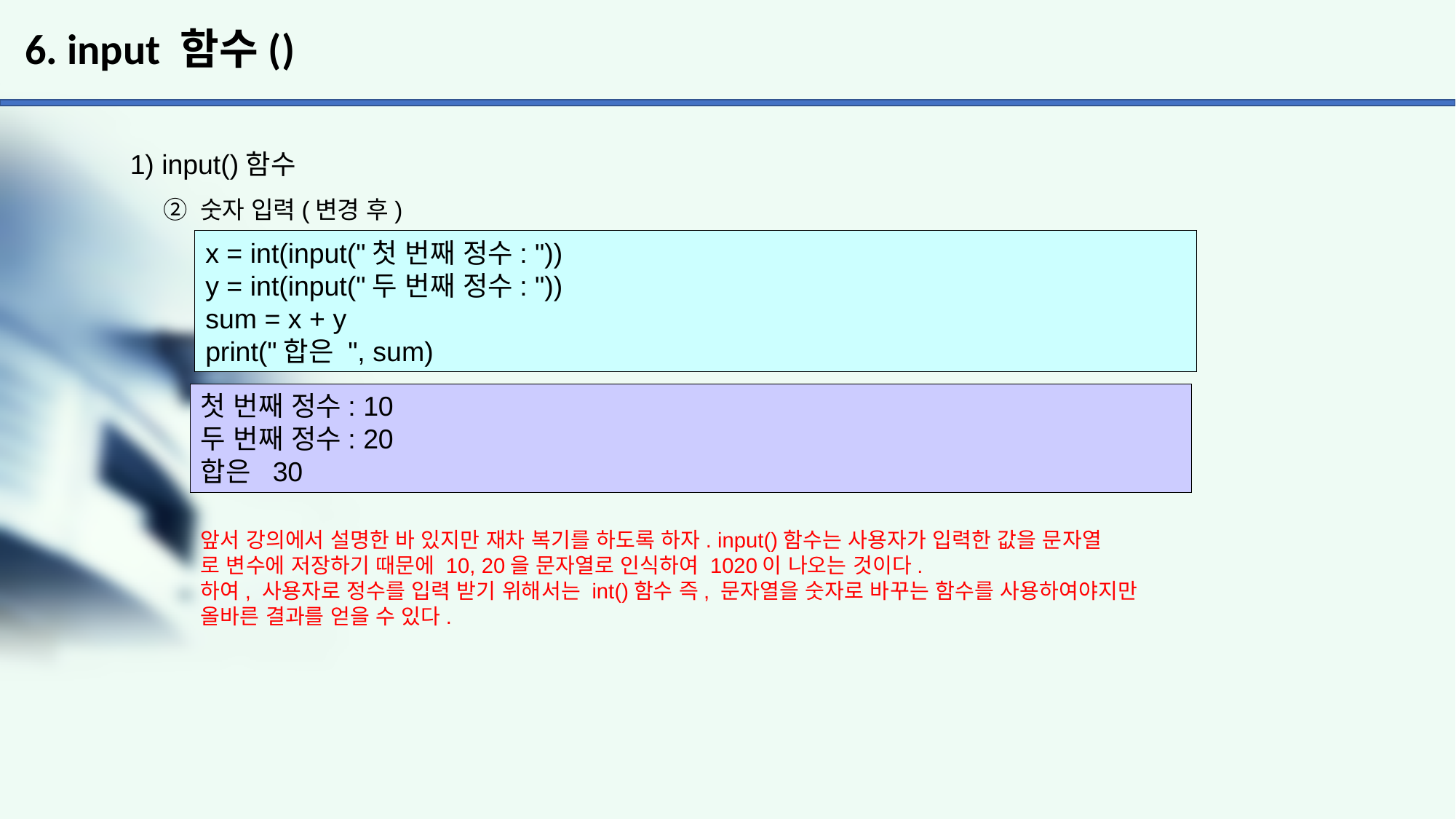

# 6. input 함수()
1) input()함수
     ② 숫자 입력(변경 후)
x = int(input("첫 번째 정수: "))
y = int(input("두 번째 정수: "))
sum = x + y
print("합은 ", sum)
첫 번째 정수: 10
두 번째 정수: 20
합은  30
앞서 강의에서 설명한 바 있지만 재차 복기를 하도록 하자. input()함수는 사용자가 입력한 값을 문자열
로 변수에 저장하기 때문에 10, 20을 문자열로 인식하여 1020이 나오는 것이다.
하여, 사용자로 정수를 입력 받기 위해서는 int()함수 즉, 문자열을 숫자로 바꾸는 함수를 사용하여야지만
올바른 결과를 얻을 수 있다.